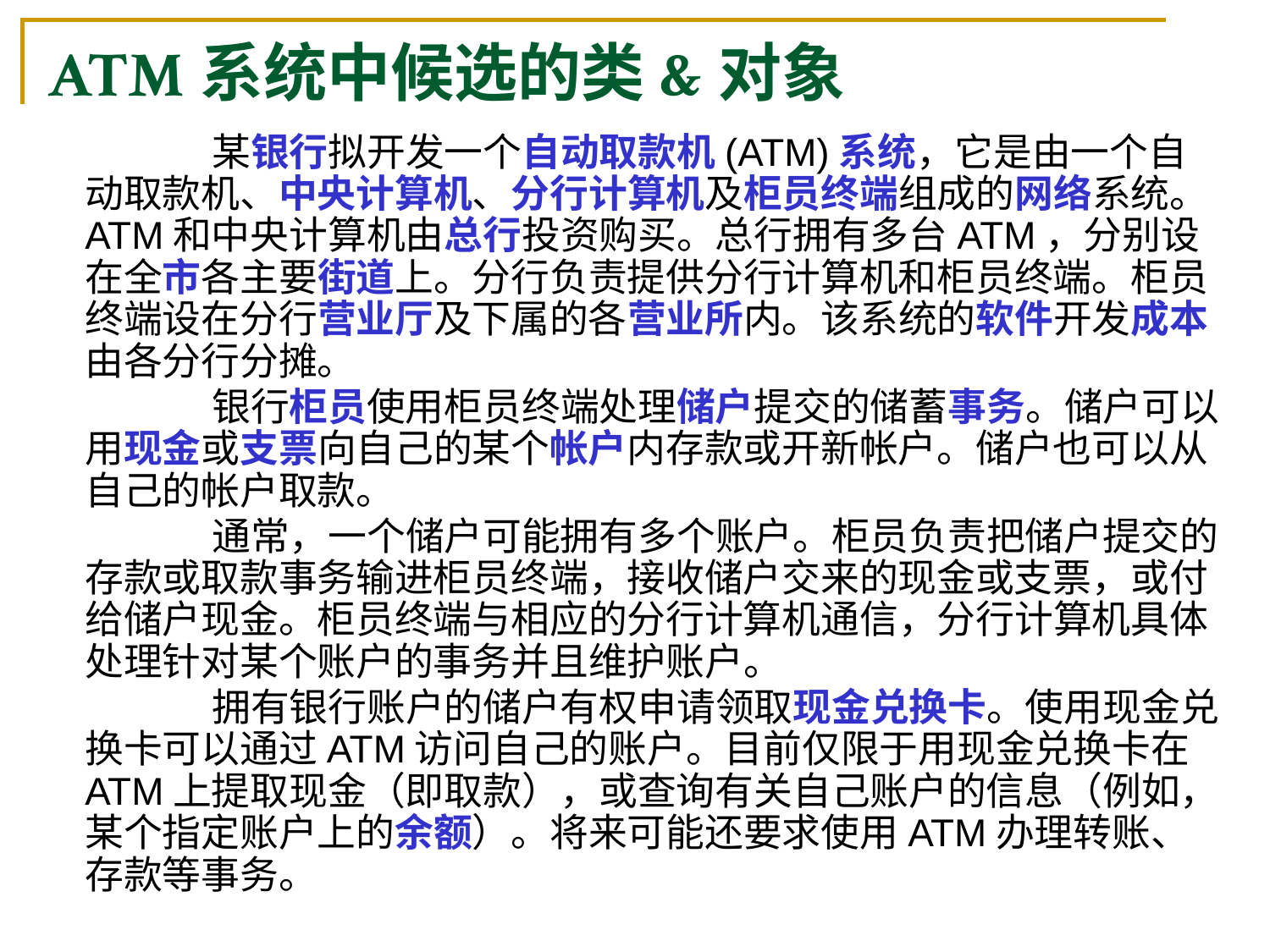

# ATM系统中候选的类&对象
	某银行拟开发一个自动取款机(ATM)系统，它是由一个自动取款机、中央计算机、分行计算机及柜员终端组成的网络系统。ATM和中央计算机由总行投资购买。总行拥有多台ATM，分别设在全市各主要街道上。分行负责提供分行计算机和柜员终端。柜员终端设在分行营业厅及下属的各营业所内。该系统的软件开发成本由各分行分摊。
	银行柜员使用柜员终端处理储户提交的储蓄事务。储户可以用现金或支票向自己的某个帐户内存款或开新帐户。储户也可以从自己的帐户取款。
	通常，一个储户可能拥有多个账户。柜员负责把储户提交的存款或取款事务输进柜员终端，接收储户交来的现金或支票，或付给储户现金。柜员终端与相应的分行计算机通信，分行计算机具体处理针对某个账户的事务并且维护账户。
	拥有银行账户的储户有权申请领取现金兑换卡。使用现金兑换卡可以通过ATM访问自己的账户。目前仅限于用现金兑换卡在ATM上提取现金（即取款），或查询有关自己账户的信息（例如，某个指定账户上的余额）。将来可能还要求使用ATM办理转账、存款等事务。